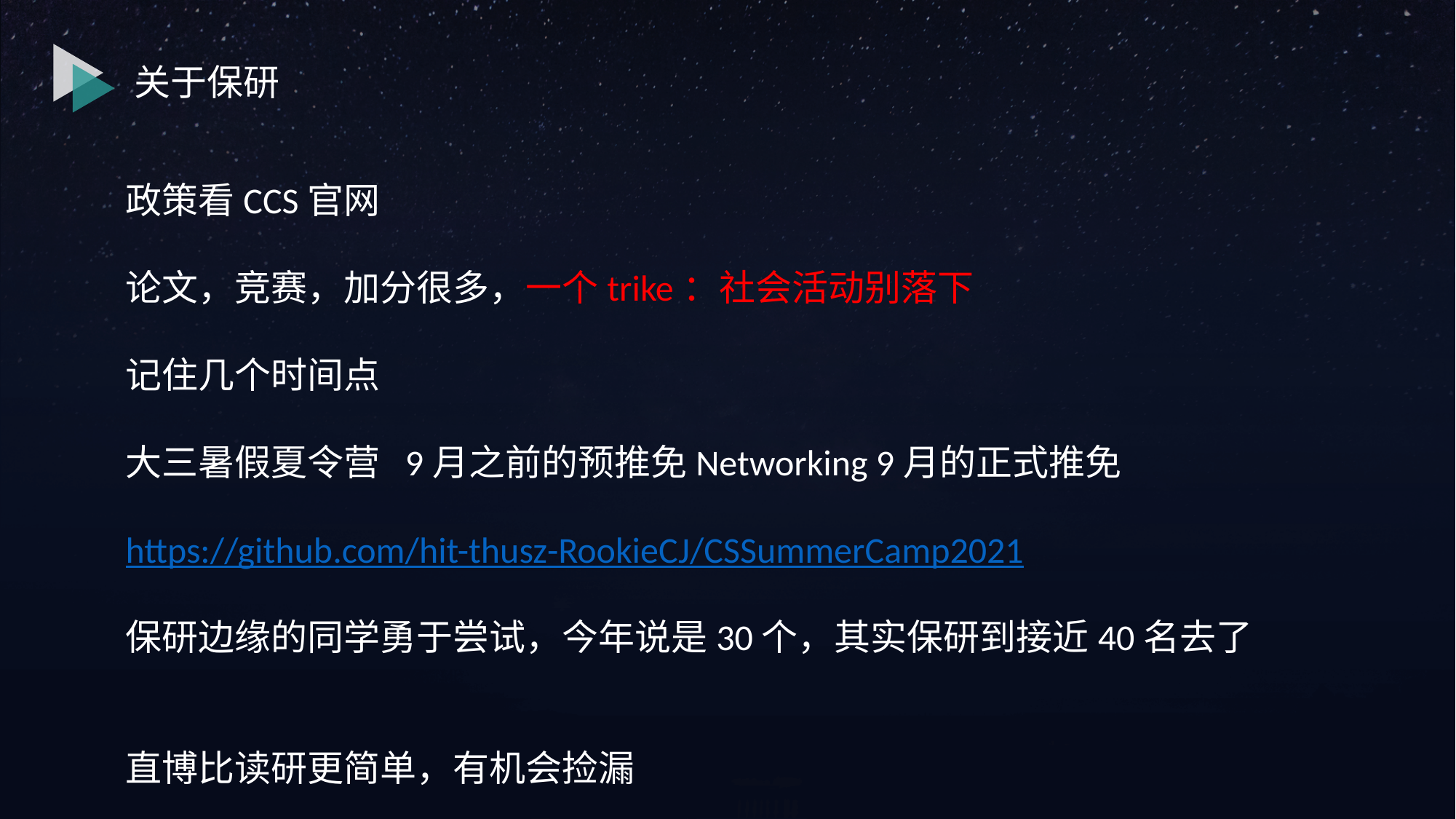

关于保研
政策看CCS官网

论文，竞赛，加分很多，一个trike：社会活动别落下

记住几个时间点

大三暑假夏令营  9月之前的预推免Networking 9月的正式推免

https://github.com/hit-thusz-RookieCJ/CSSummerCamp2021

保研边缘的同学勇于尝试，今年说是30个，其实保研到接近40名去了

直博比读研更简单，有机会捡漏